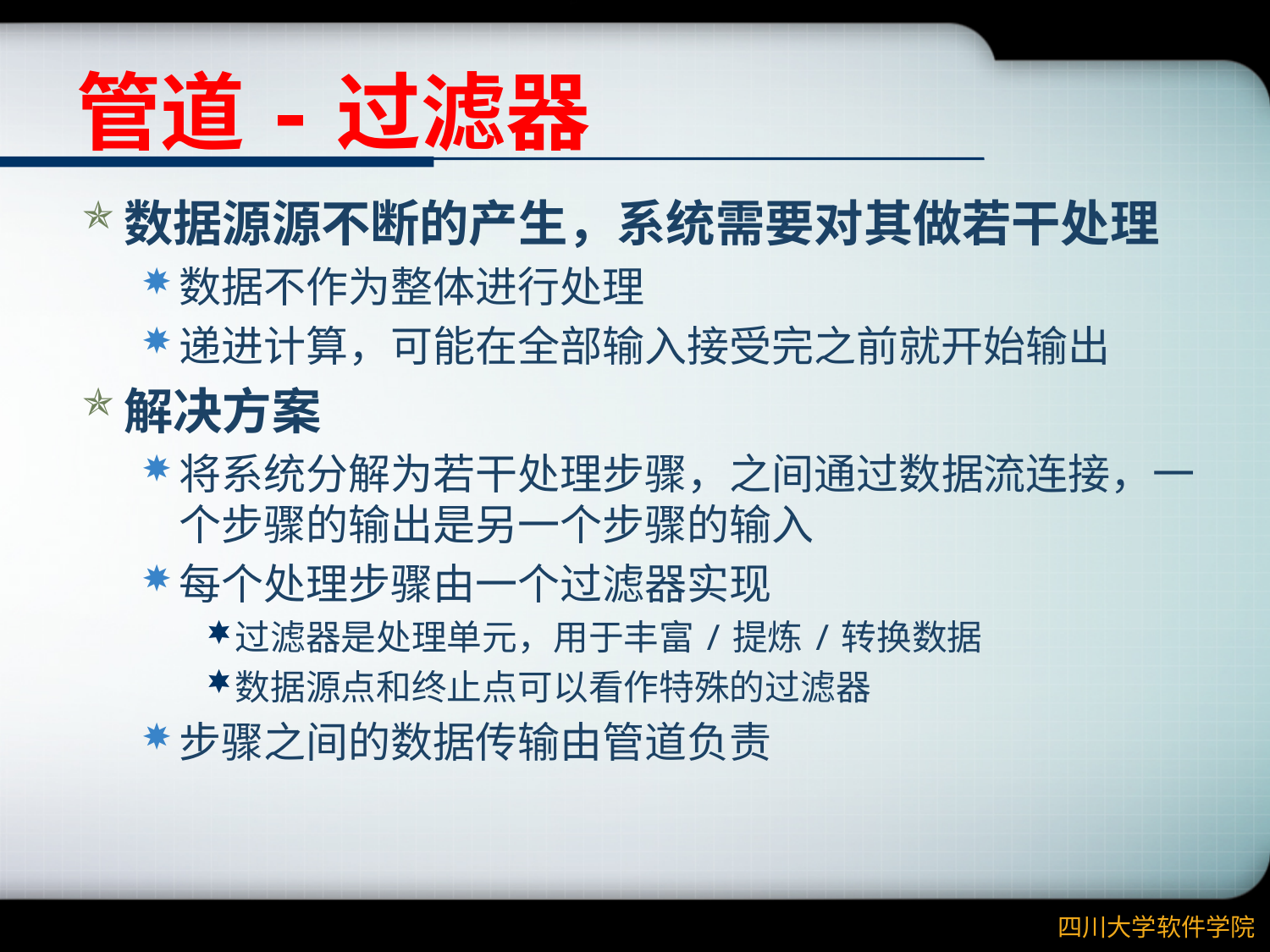

# 管道-过滤器
数据源源不断的产生，系统需要对其做若干处理
数据不作为整体进行处理
递进计算，可能在全部输入接受完之前就开始输出
解决方案
将系统分解为若干处理步骤，之间通过数据流连接，一个步骤的输出是另一个步骤的输入
每个处理步骤由一个过滤器实现
过滤器是处理单元，用于丰富/提炼/转换数据
数据源点和终止点可以看作特殊的过滤器
步骤之间的数据传输由管道负责